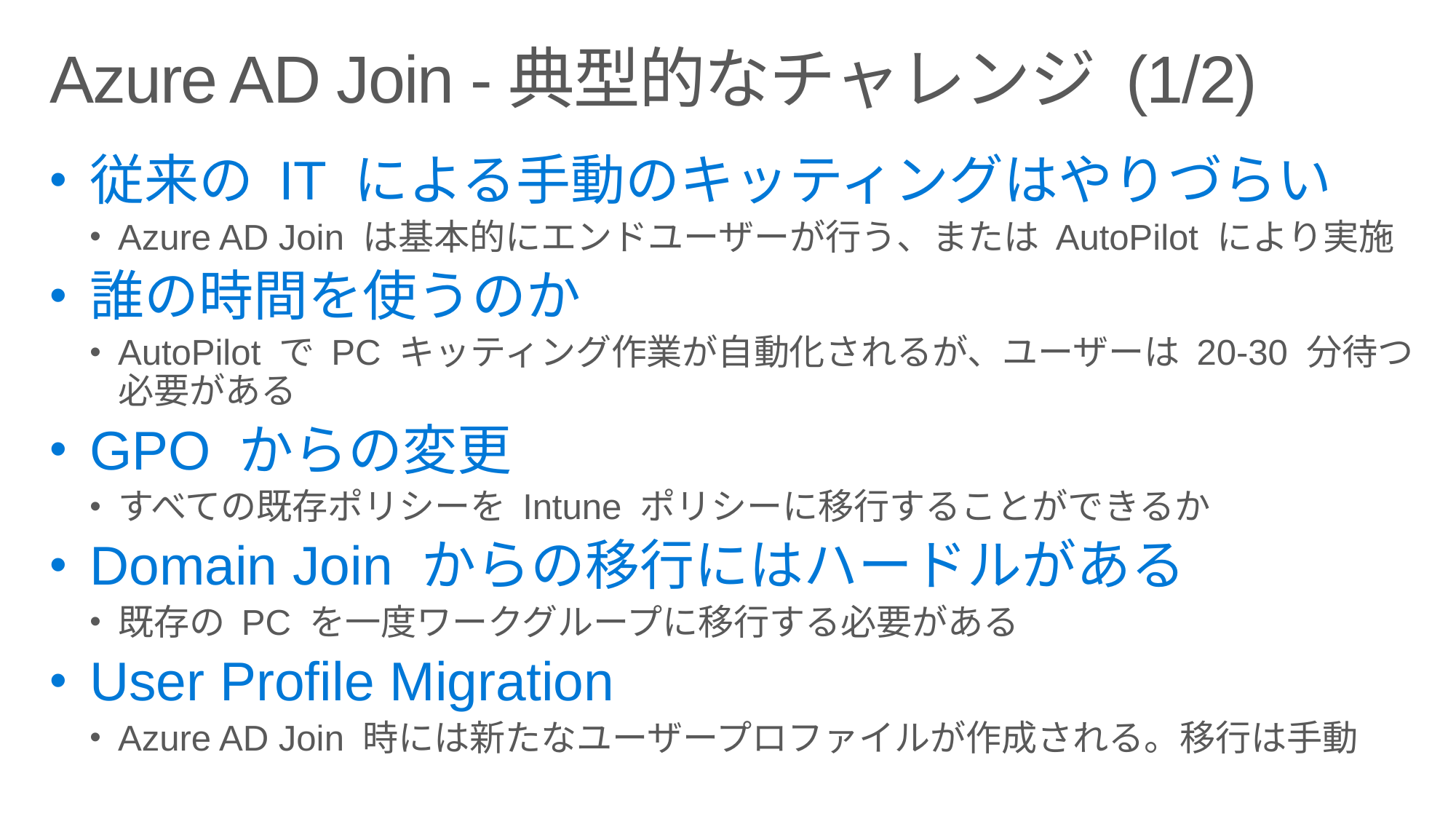

# Azure AD Join -典型的なチャレンジ (1/2)
従来の IT による手動のキッティングはやりづらい
Azure AD Join は基本的にエンドユーザーが行う、または AutoPilot により実施
誰の時間を使うのか
AutoPilot で PC キッティング作業が自動化されるが、ユーザーは 20-30 分待つ必要がある
GPO からの変更
すべての既存ポリシーを Intune ポリシーに移行することができるか
Domain Join からの移行にはハードルがある
既存の PC を一度ワークグループに移行する必要がある
User Profile Migration
Azure AD Join 時には新たなユーザープロファイルが作成される。移行は手動